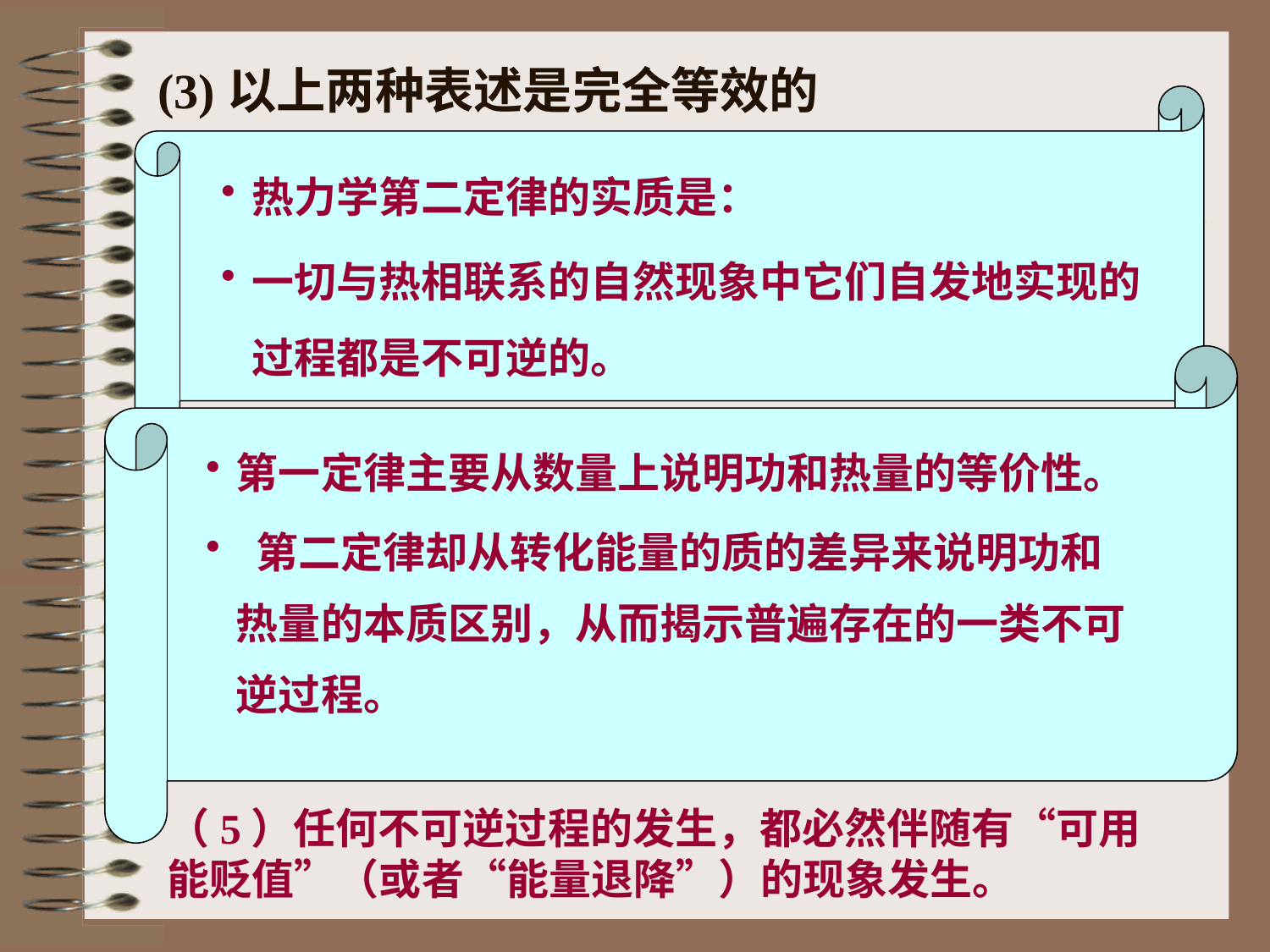

# (3)以上两种表述是完全等效的

热力学第二定律的实质是：
一切与热相联系的自然现象中它们自发地实现的过程都是不可逆的。

第一定律主要从数量上说明功和热量的等价性。
 第二定律却从转化能量的质的差异来说明功和热量的本质区别，从而揭示普遍存在的一类不可逆过程。
（5）任何不可逆过程的发生，都必然伴随有“可用能贬值”（或者“能量退降”）的现象发生。